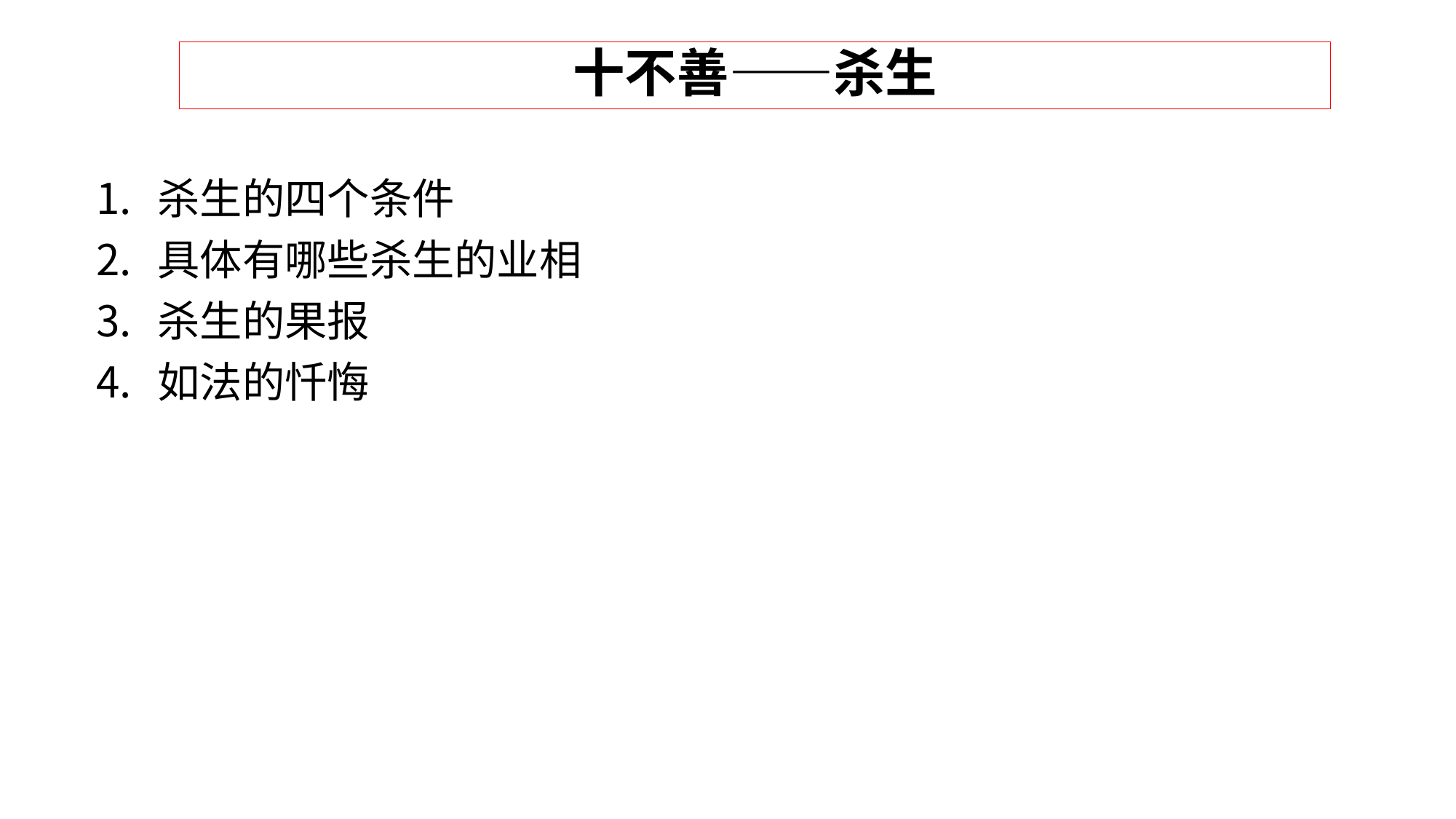

# 十不善——杀生
杀生的四个条件
具体有哪些杀生的业相
杀生的果报
如法的忏悔